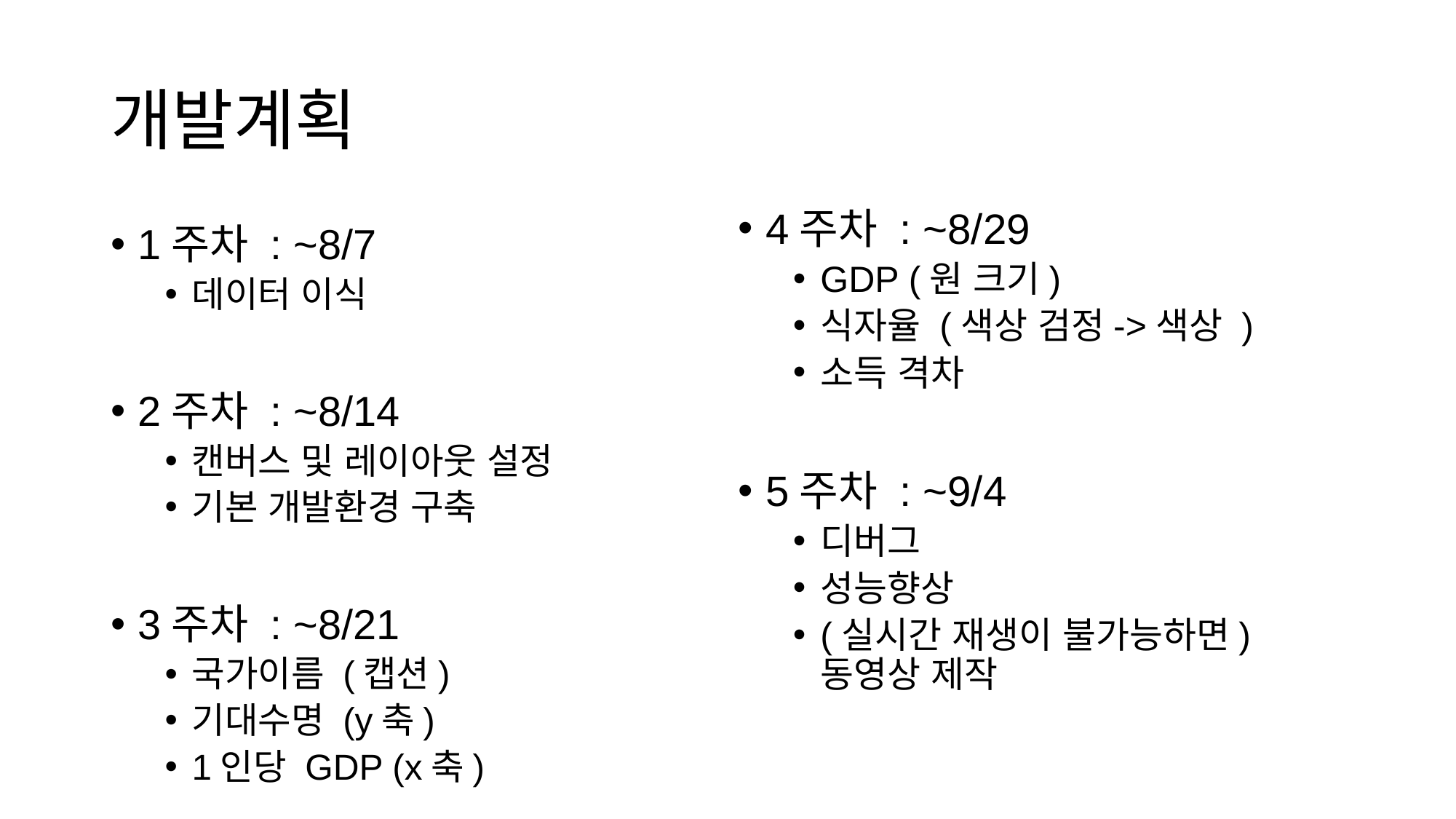

# 개발계획
4주차 : ~8/29
GDP (원 크기)
식자율 (색상 검정->색상 )
소득 격차

5주차 : ~9/4
디버그
성능향상
(실시간 재생이 불가능하면) 동영상 제작
1주차 : ~8/7
데이터 이식

2주차 : ~8/14
캔버스 및 레이아웃 설정
기본 개발환경 구축

3주차 : ~8/21
국가이름 (캡션)
기대수명 (y축)
1인당 GDP (x축)